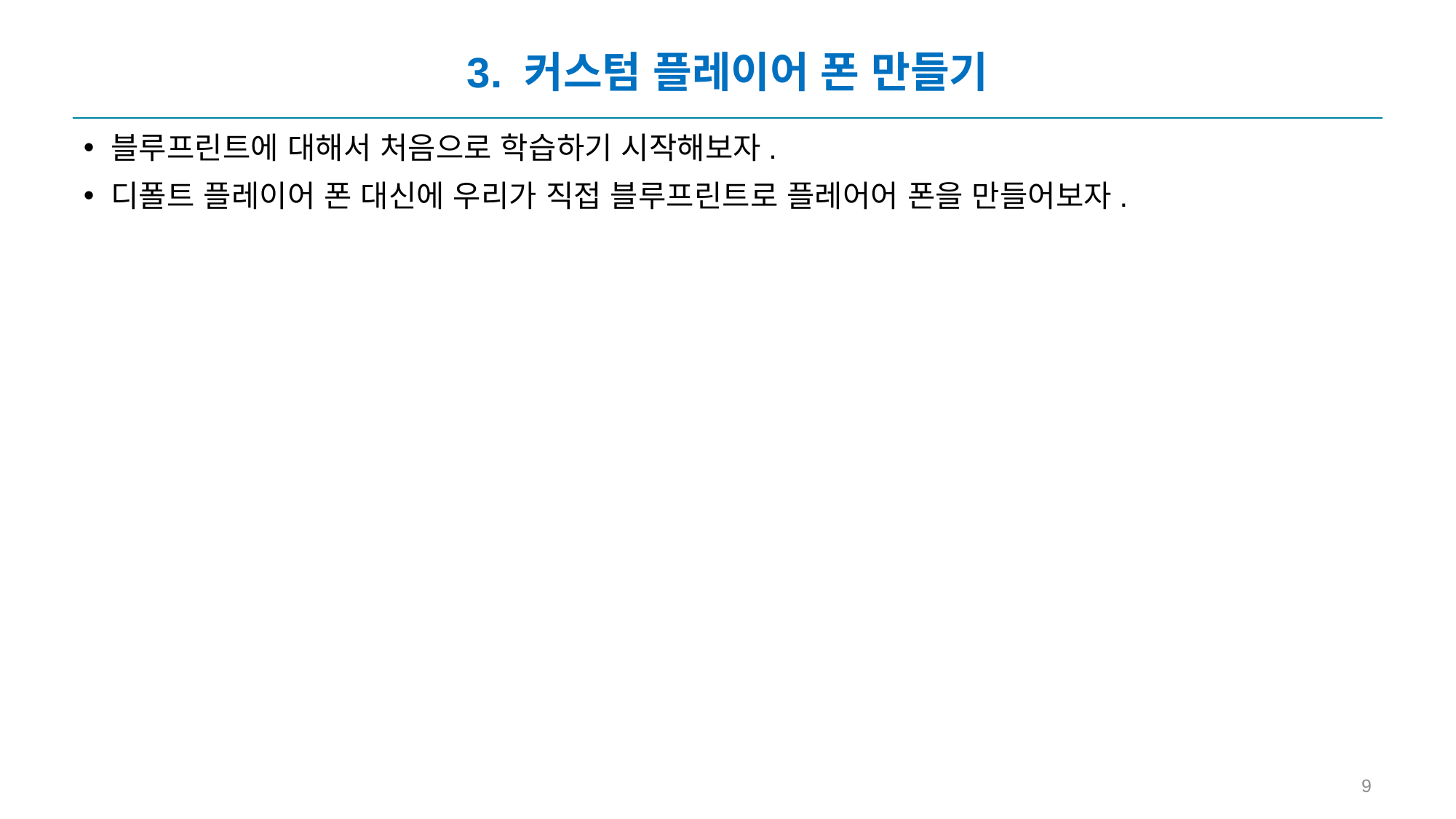

# 3. 커스텀 플레이어 폰 만들기
블루프린트에 대해서 처음으로 학습하기 시작해보자.
디폴트 플레이어 폰 대신에 우리가 직접 블루프린트로 플레어어 폰을 만들어보자.

9